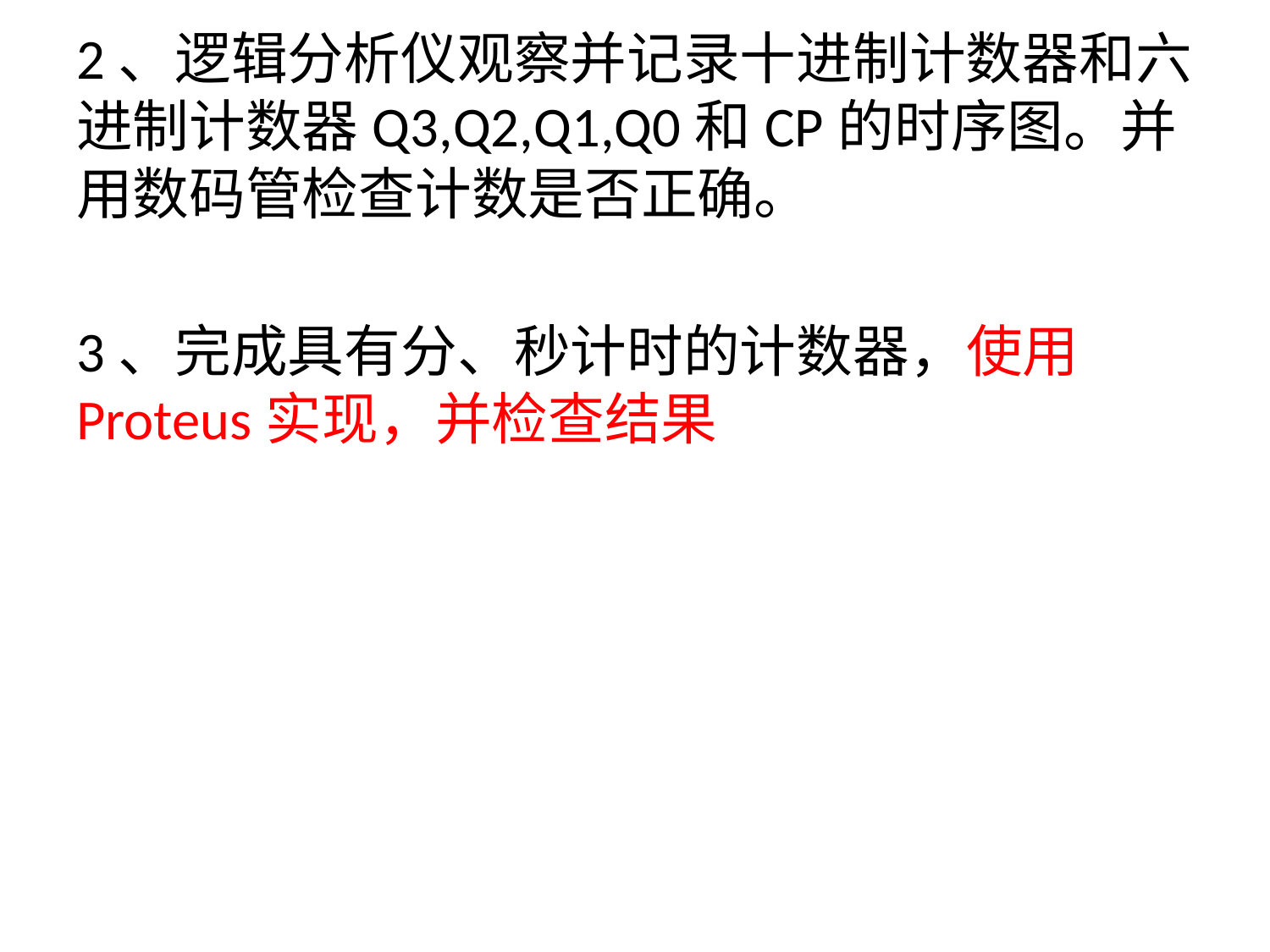

2、逻辑分析仪观察并记录十进制计数器和六进制计数器Q3,Q2,Q1,Q0和CP的时序图。并用数码管检查计数是否正确。

3、完成具有分、秒计时的计数器，使用Proteus实现，并检查结果